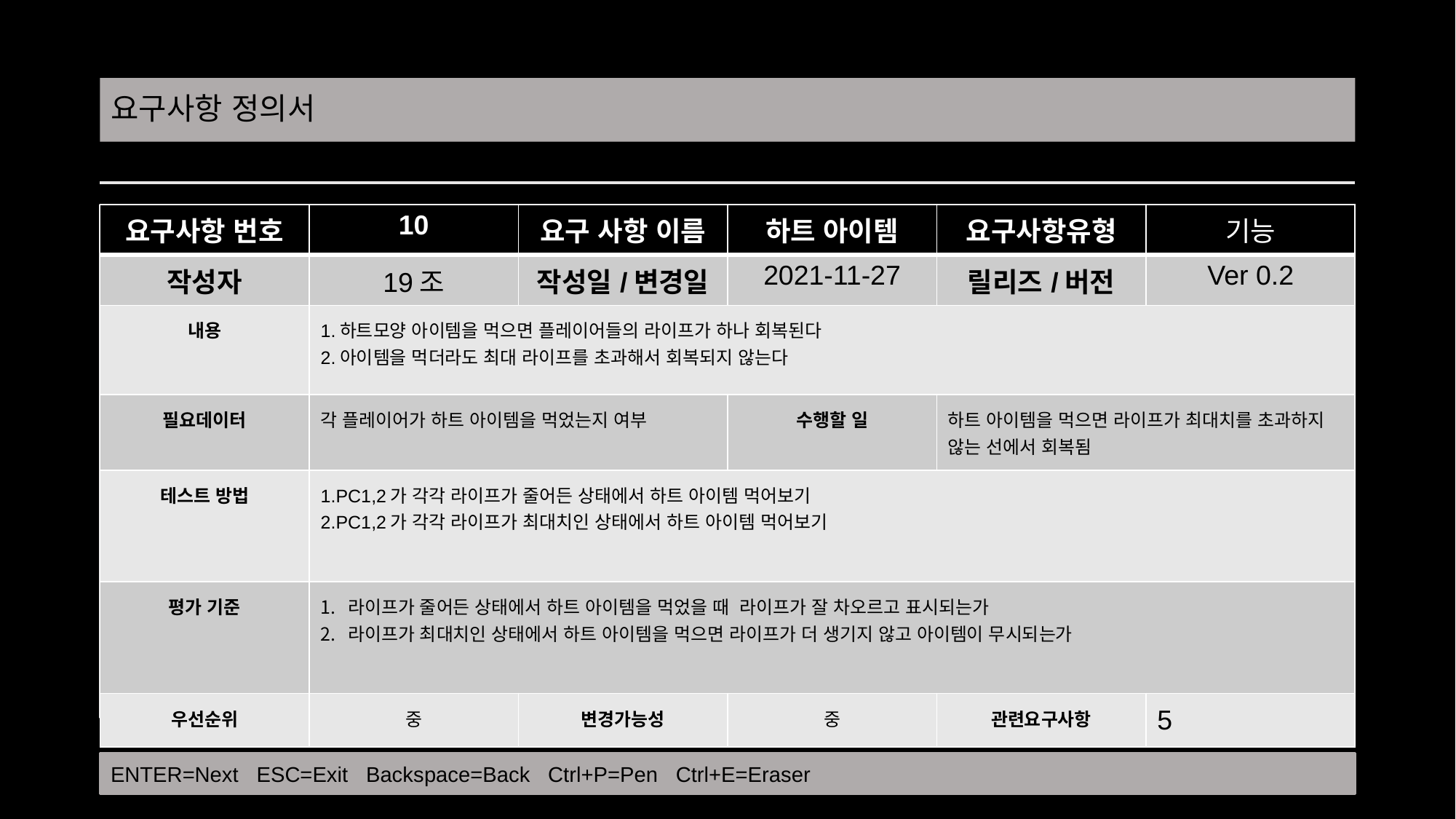

# 요구사항 정의서

| 요구사항 번호 | 10 | 요구 사항 이름 | 하트 아이템 | 요구사항유형 | 기능 |
| --- | --- | --- | --- | --- | --- |
| 작성자 | 19조 | 작성일/변경일 | 2021-11-27 | 릴리즈/버전 | Ver 0.2 |
| 내용 | 1.하트모양 아이템을 먹으면 플레이어들의 라이프가 하나 회복된다 2.아이템을 먹더라도 최대 라이프를 초과해서 회복되지 않는다 |  |  |  |  |
| 필요데이터 | 각 플레이어가 하트 아이템을 먹었는지 여부 |  | 수행할 일 | 하트 아이템을 먹으면 라이프가 최대치를 초과하지 않는 선에서 회복됨 |  |
| 테스트 방법 | 1.PC1,2가 각각 라이프가 줄어든 상태에서 하트 아이템 먹어보기 2.PC1,2가 각각 라이프가 최대치인 상태에서 하트 아이템 먹어보기 |  |  |  |  |
| 평가 기준 | 라이프가 줄어든 상태에서 하트 아이템을 먹었을 때 라이프가 잘 차오르고 표시되는가 라이프가 최대치인 상태에서 하트 아이템을 먹으면 라이프가 더 생기지 않고 아이템이 무시되는가 |  |  |  |  |
| 우선순위 | 중 | 변경가능성 | 중 | 관련요구사항 | 5 |